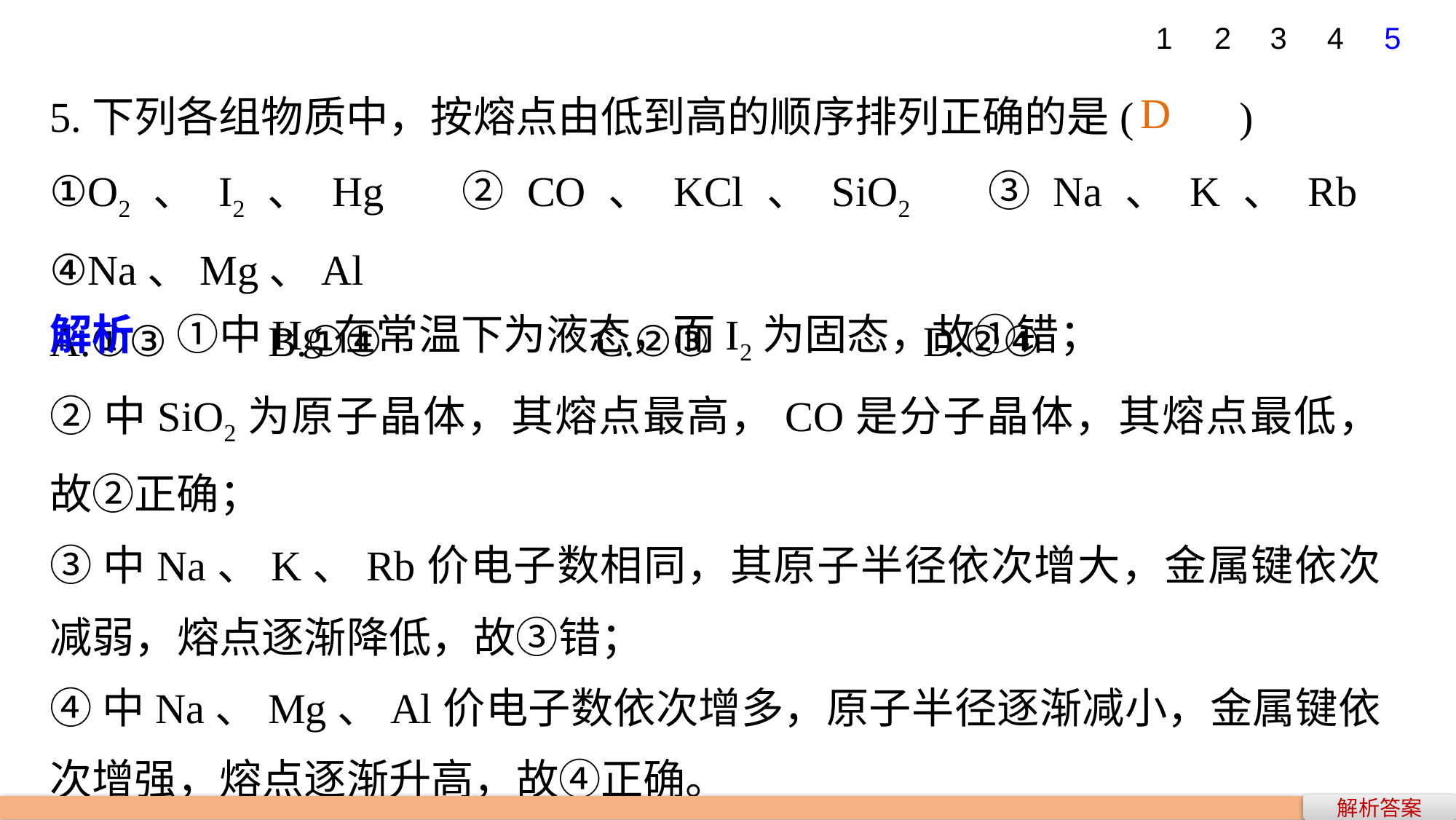

1
2
3
4
5
5.下列各组物质中，按熔点由低到高的顺序排列正确的是(　　)
①O2、I2、Hg　②CO、KCl、SiO2　③Na、K、Rb  ④Na、Mg、Al
A.①③  	B.①④  		C.②③  		D.②④
D
解析　①中Hg在常温下为液态，而I2为固态，故①错；
②中SiO2为原子晶体，其熔点最高，CO是分子晶体，其熔点最低，故②正确；
③中Na、K、Rb价电子数相同，其原子半径依次增大，金属键依次减弱，熔点逐渐降低，故③错；
④中Na、Mg、Al价电子数依次增多，原子半径逐渐减小，金属键依次增强，熔点逐渐升高，故④正确。
解析答案